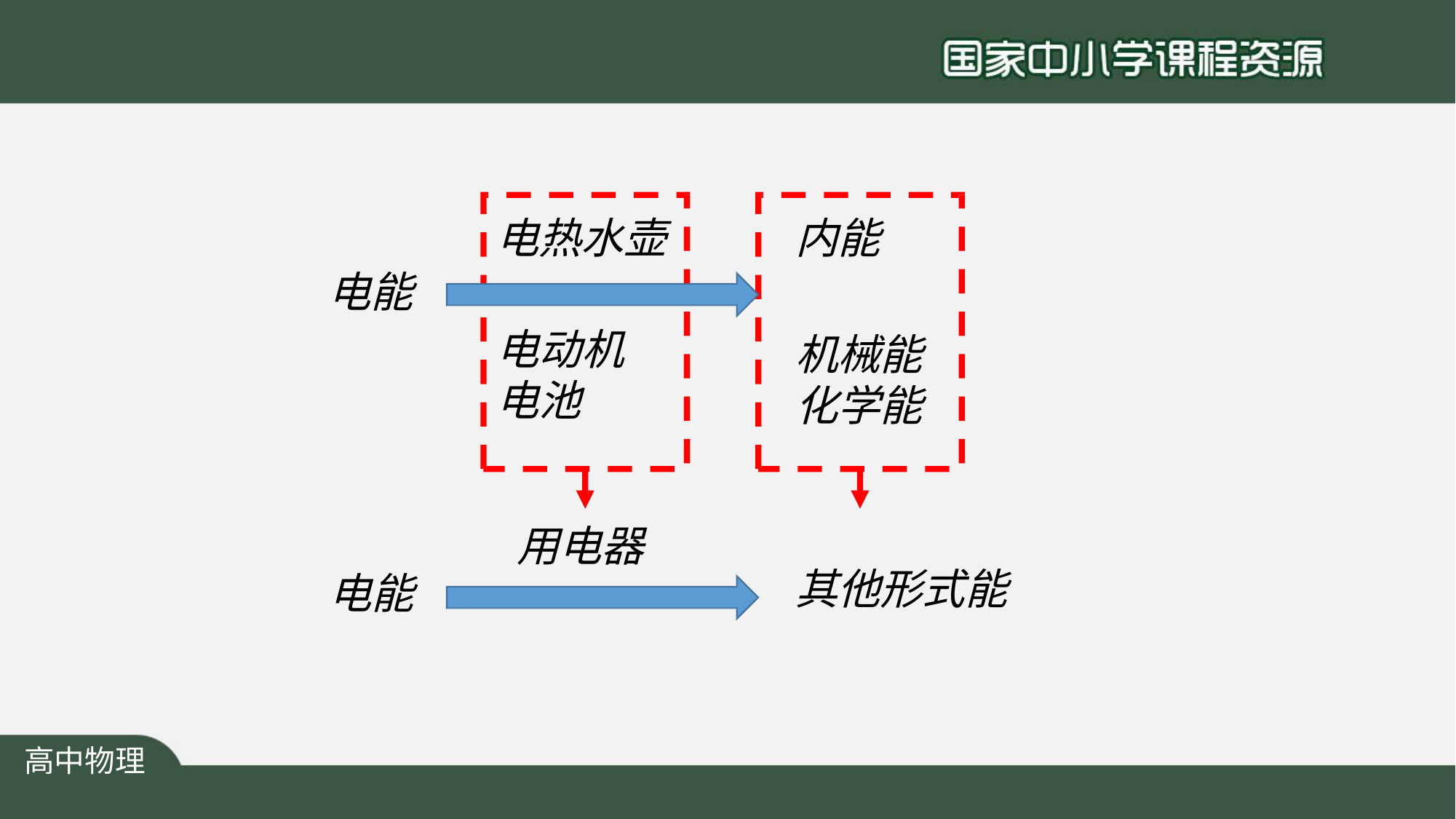

电热水壶
内能
电能

电动机 电池
机械能 化学能

用电器
其他形式能
电能

高中物理